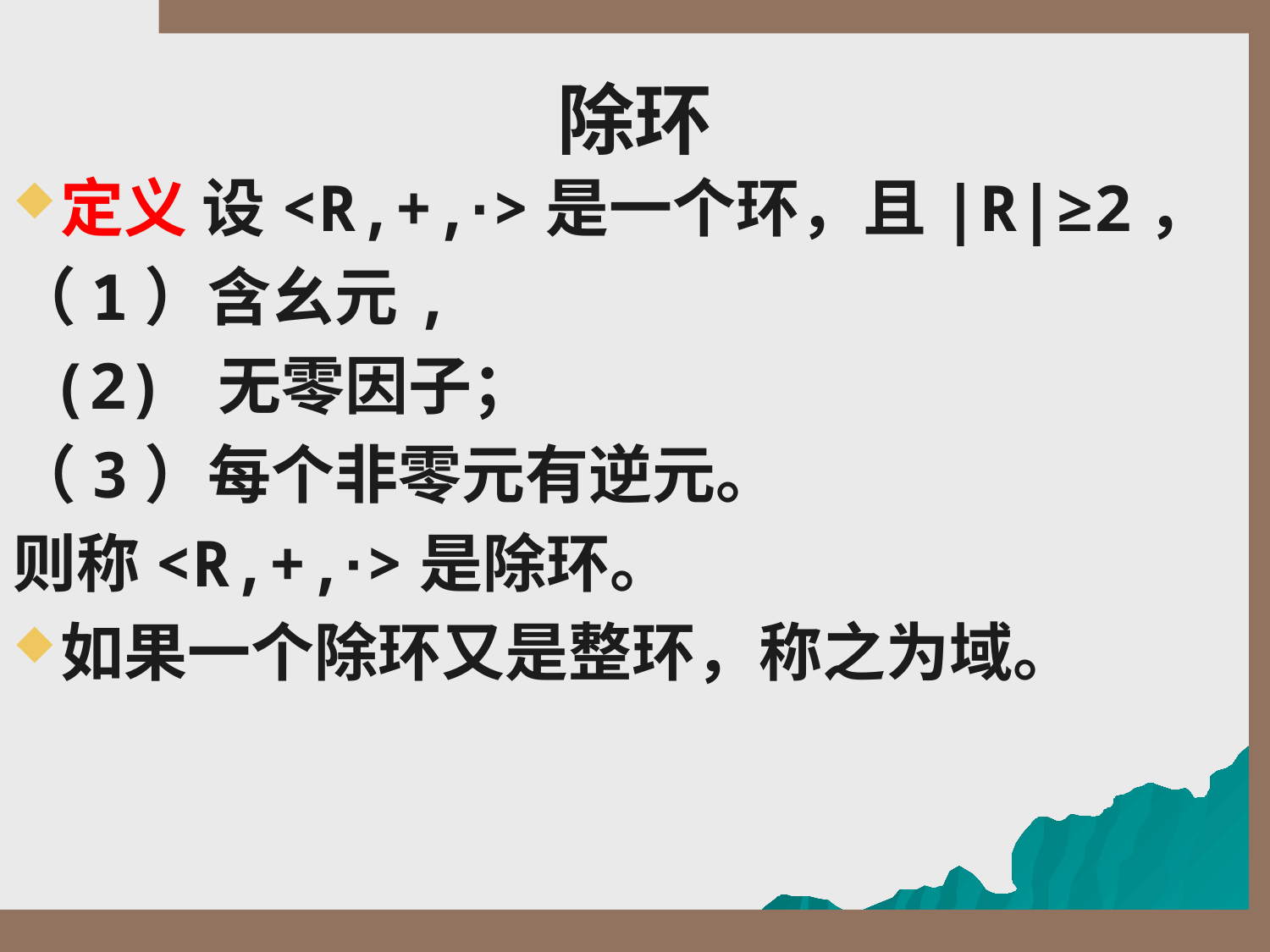

# 除环
定义 设<R,+,·>是一个环，且|R|≥2，
（1）含幺元,
 (2) 无零因子；
（3）每个非零元有逆元。
则称<R,+,·>是除环。
如果一个除环又是整环，称之为域。

79